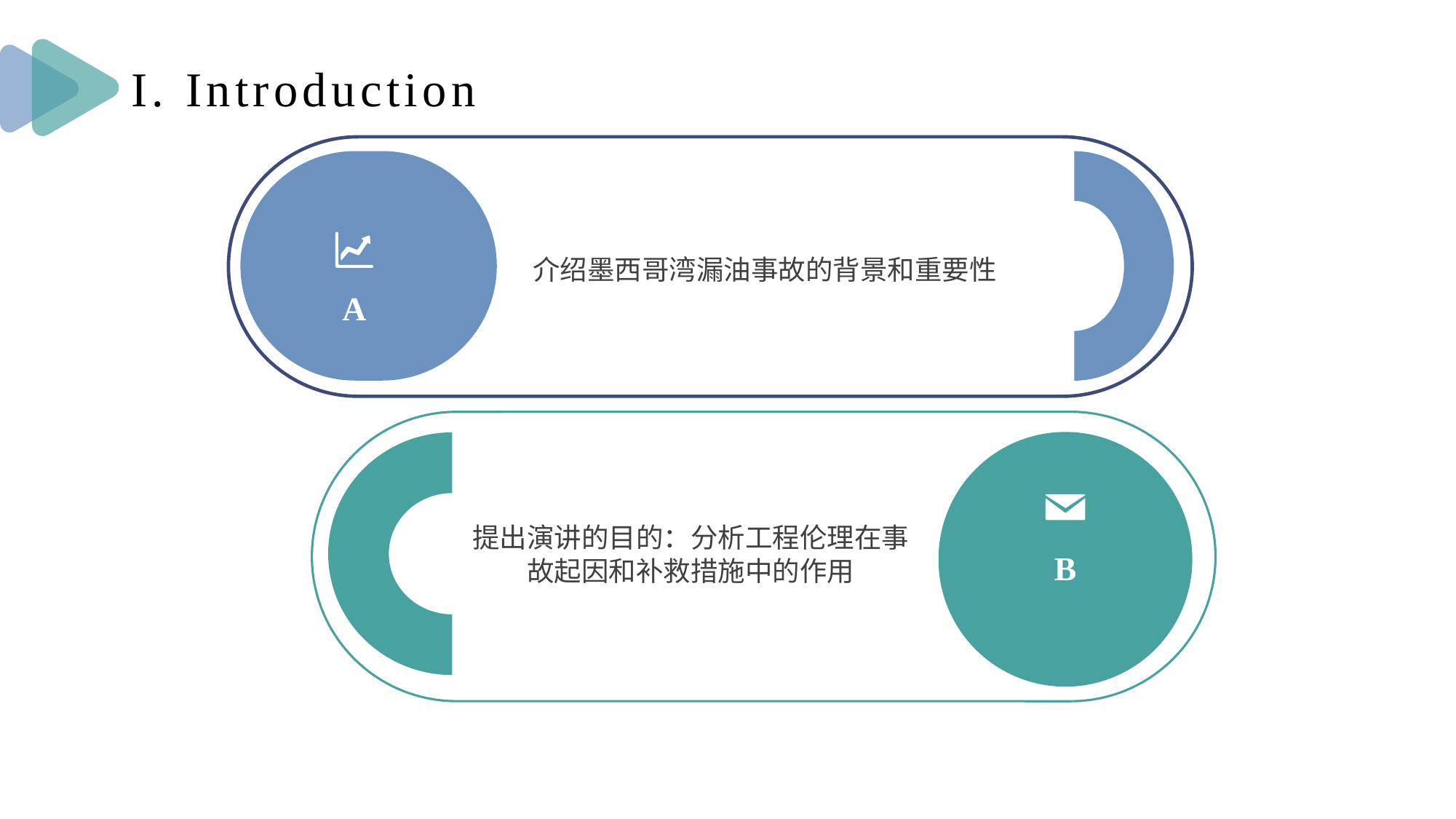

I. Introduction

介绍墨西哥湾漏油事故的背景和重要性
A

提出演讲的目的：分析工程伦理在事故起因和补救措施中的作用
B

输入标题